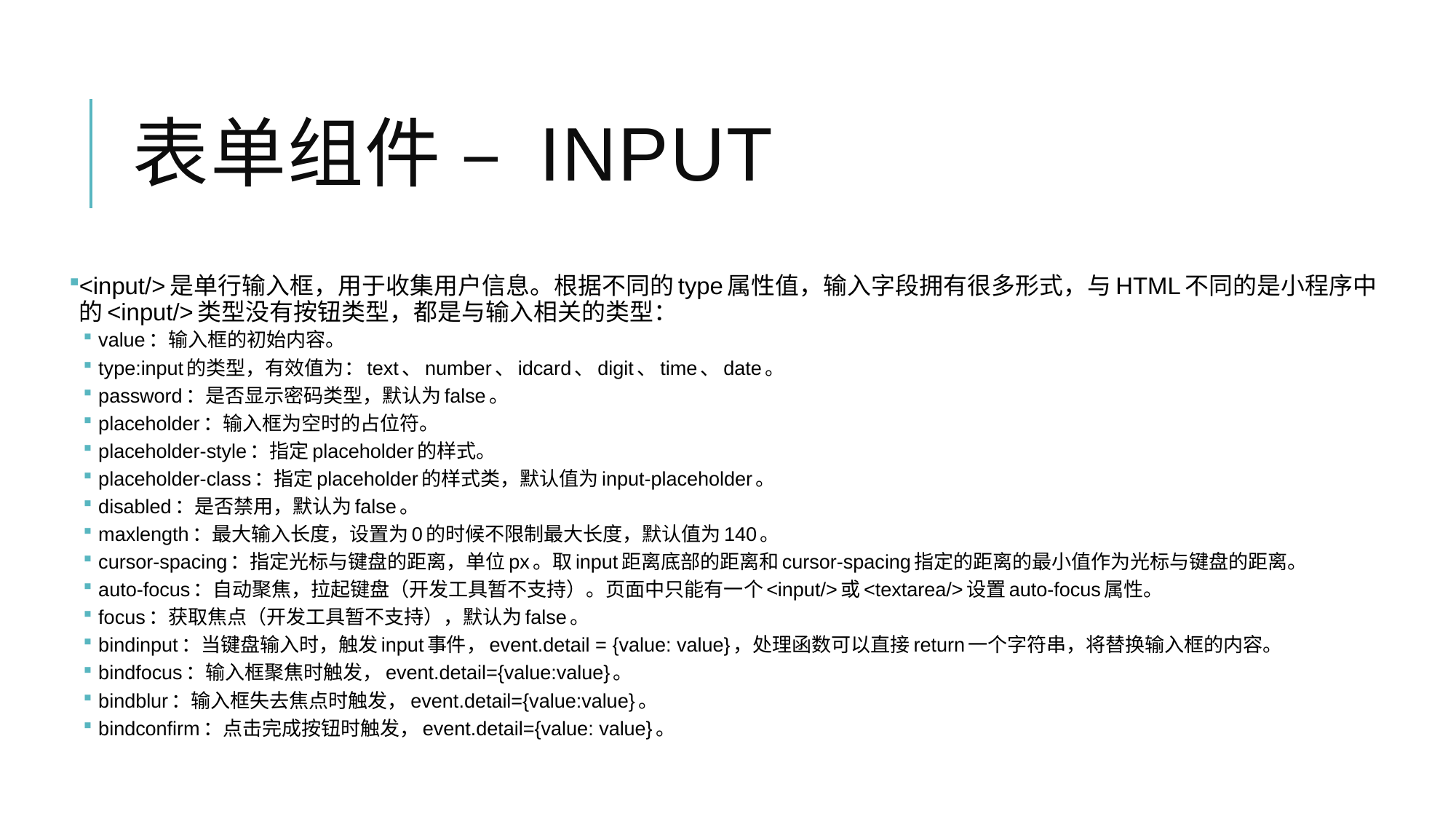

# 表单组件 – Input
<input/>是单行输入框，用于收集用户信息。根据不同的type属性值，输入字段拥有很多形式，与HTML不同的是小程序中的<input/>类型没有按钮类型，都是与输入相关的类型：
value：输入框的初始内容。
type:input的类型，有效值为：text、number、idcard、digit、time、date。
password：是否显示密码类型，默认为false。
placeholder：输入框为空时的占位符。
placeholder-style：指定placeholder的样式。
placeholder-class：指定placeholder的样式类，默认值为input-placeholder。
disabled：是否禁用，默认为false。
maxlength：最大输入长度，设置为0的时候不限制最大长度，默认值为140。
cursor-spacing：指定光标与键盘的距离，单位px。取input距离底部的距离和cursor-spacing指定的距离的最小值作为光标与键盘的距离。
auto-focus：自动聚焦，拉起键盘（开发工具暂不支持）。页面中只能有一个<input/>或<textarea/>设置auto-focus属性。
focus：获取焦点（开发工具暂不支持），默认为false。
bindinput：当键盘输入时，触发input事件，event.detail = {value: value}，处理函数可以直接return一个字符串，将替换输入框的内容。
bindfocus：输入框聚焦时触发，event.detail={value:value}。
bindblur：输入框失去焦点时触发，event.detail={value:value}。
bindconfirm：点击完成按钮时触发，event.detail={value: value}。